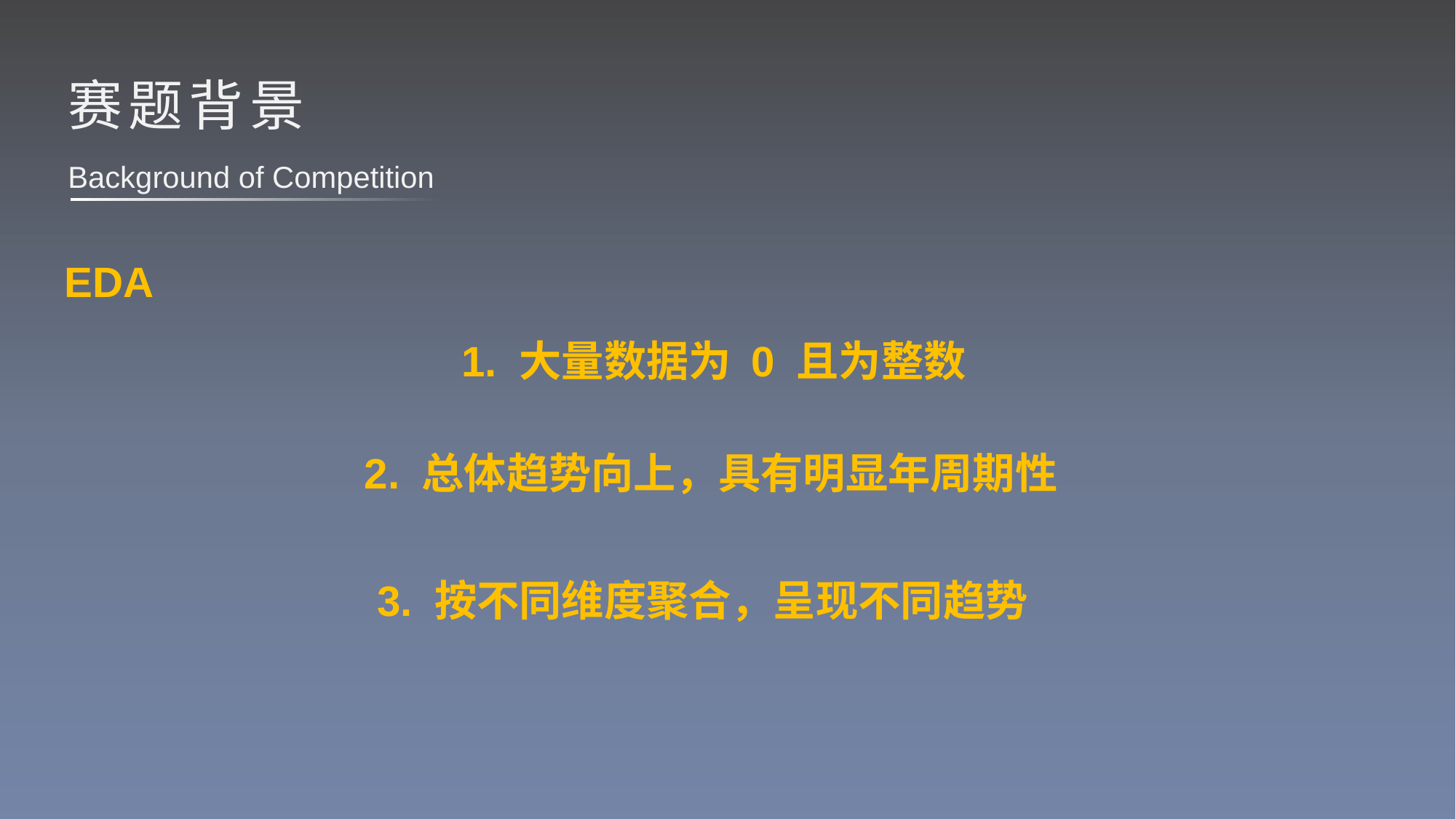

# 赛题背景
Background of Competition
EDA
1. 大量数据为 0 且为整数
2. 总体趋势向上，具有明显年周期性
3. 按不同维度聚合，呈现不同趋势